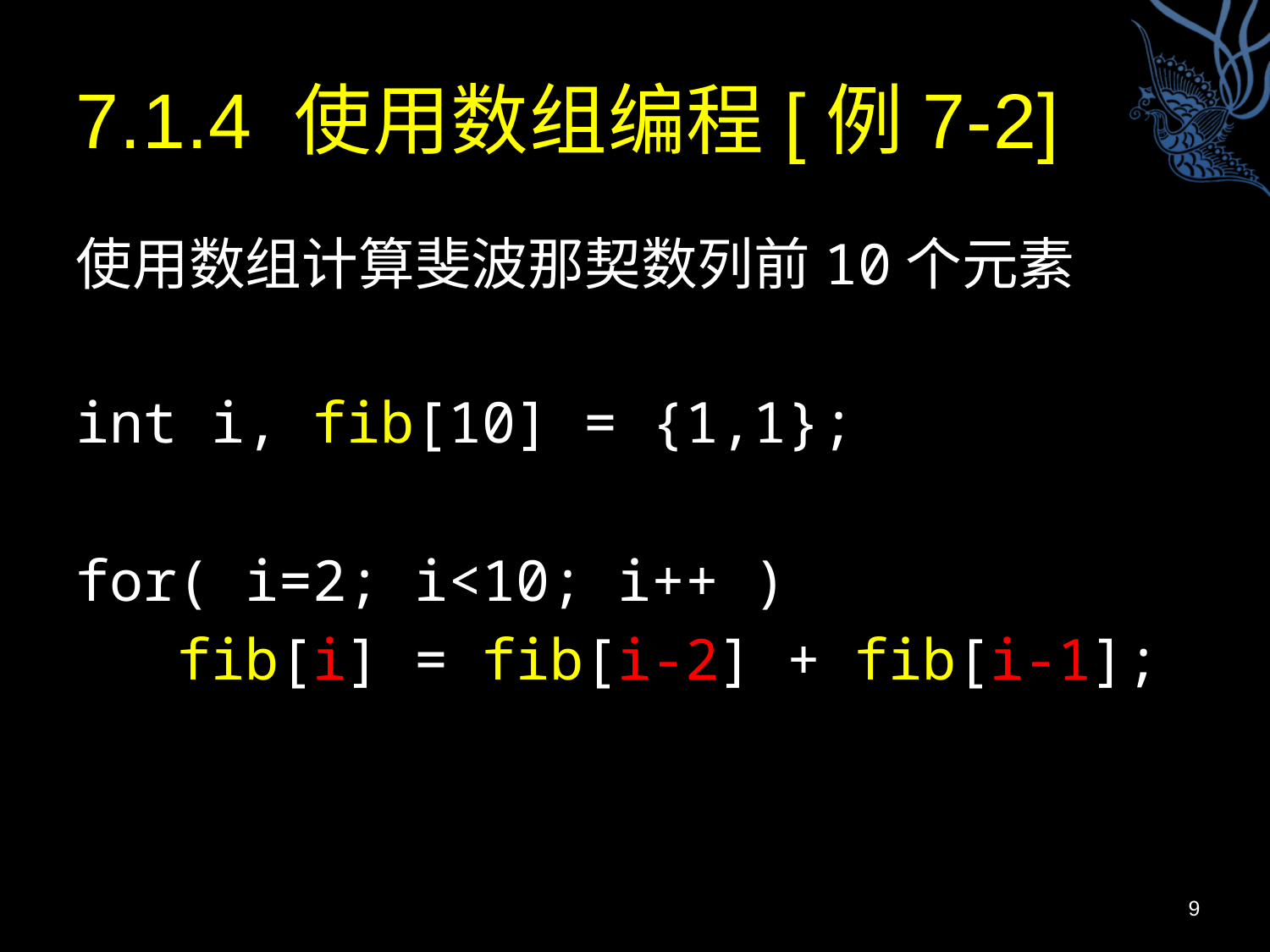

# 7.1.4 使用数组编程[例7-2]
使用数组计算斐波那契数列前10个元素

int i, fib[10] = {1,1};

for( i=2; i<10; i++ )
   fib[i] = fib[i-2] + fib[i-1];

9